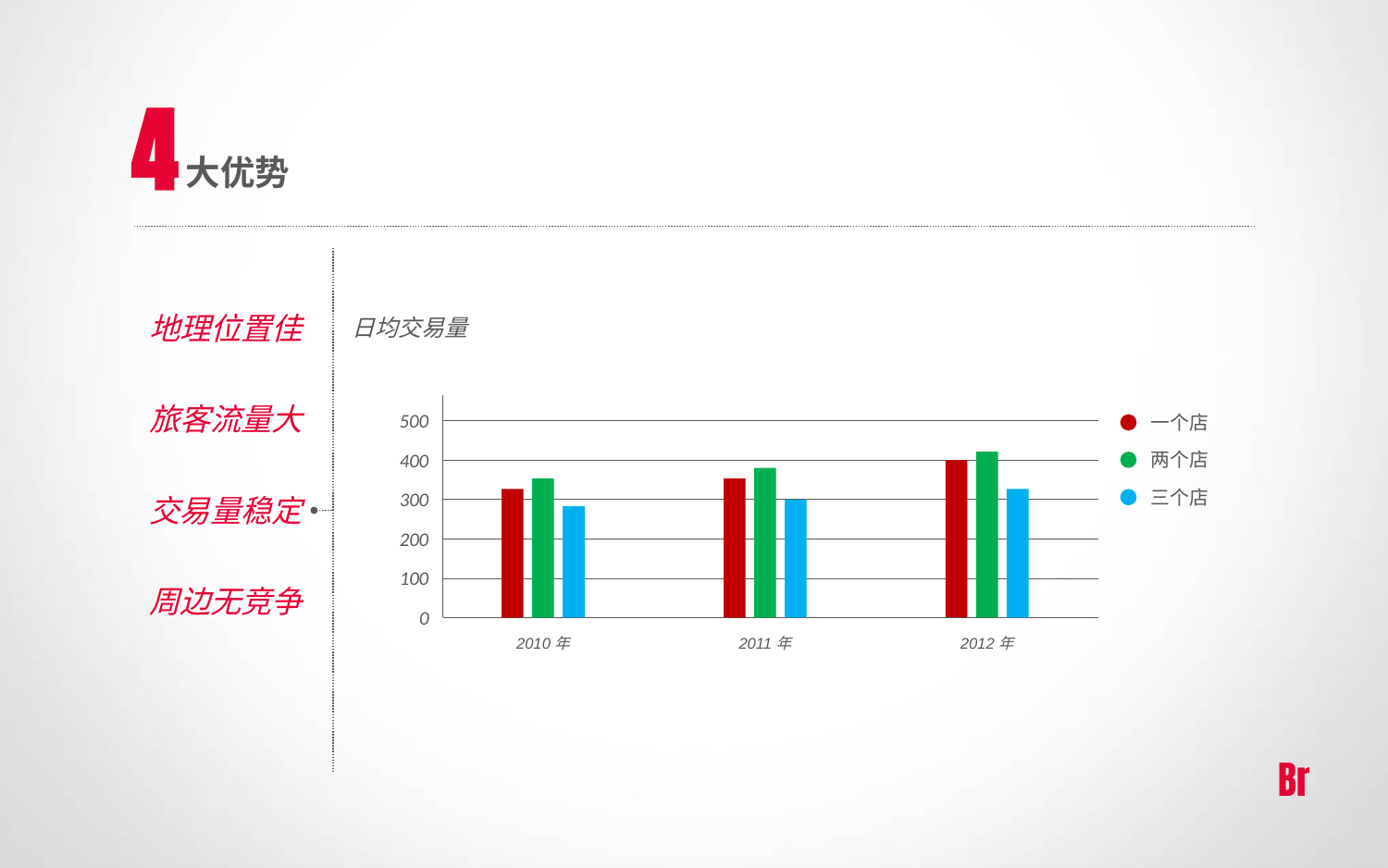

4
大优势
地理位置佳
日均交易量
旅客流量大
500
一个店

两个店

三个店

400

300
交易量稳定

200
100
周边无竞争
0
2010年
2011年
2012年